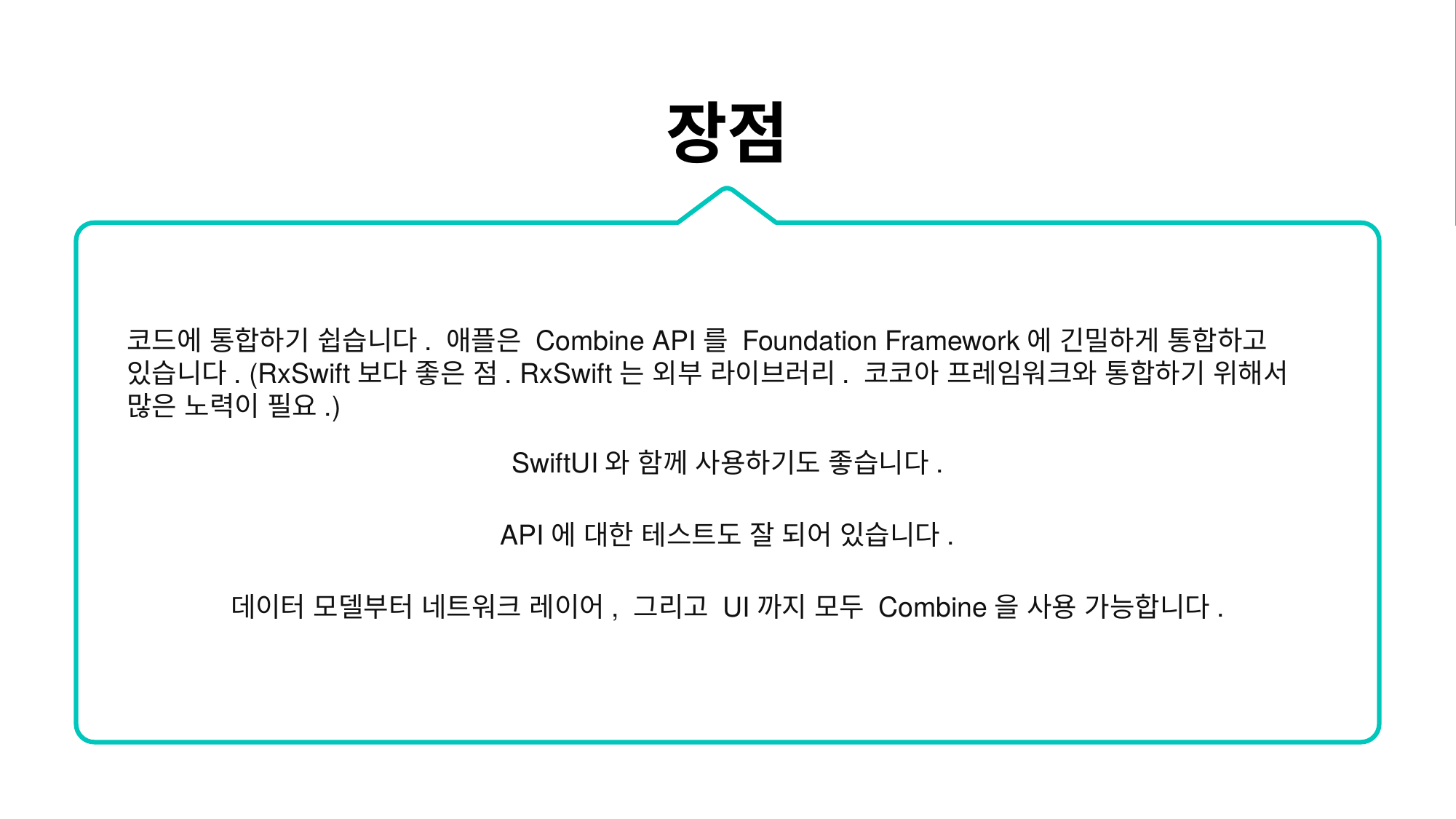

장점

코드에 통합하기 쉽습니다. 애플은 Combine API를 Foundation Framework에 긴밀하게 통합하고 있습니다. (RxSwift보다 좋은 점. RxSwift는 외부 라이브러리. 코코아 프레임워크와 통합하기 위해서 많은 노력이 필요.)
SwiftUI와 함께 사용하기도 좋습니다.
API에 대한 테스트도 잘 되어 있습니다.
데이터 모델부터 네트워크 레이어, 그리고 UI까지 모두 Combine을 사용 가능합니다.